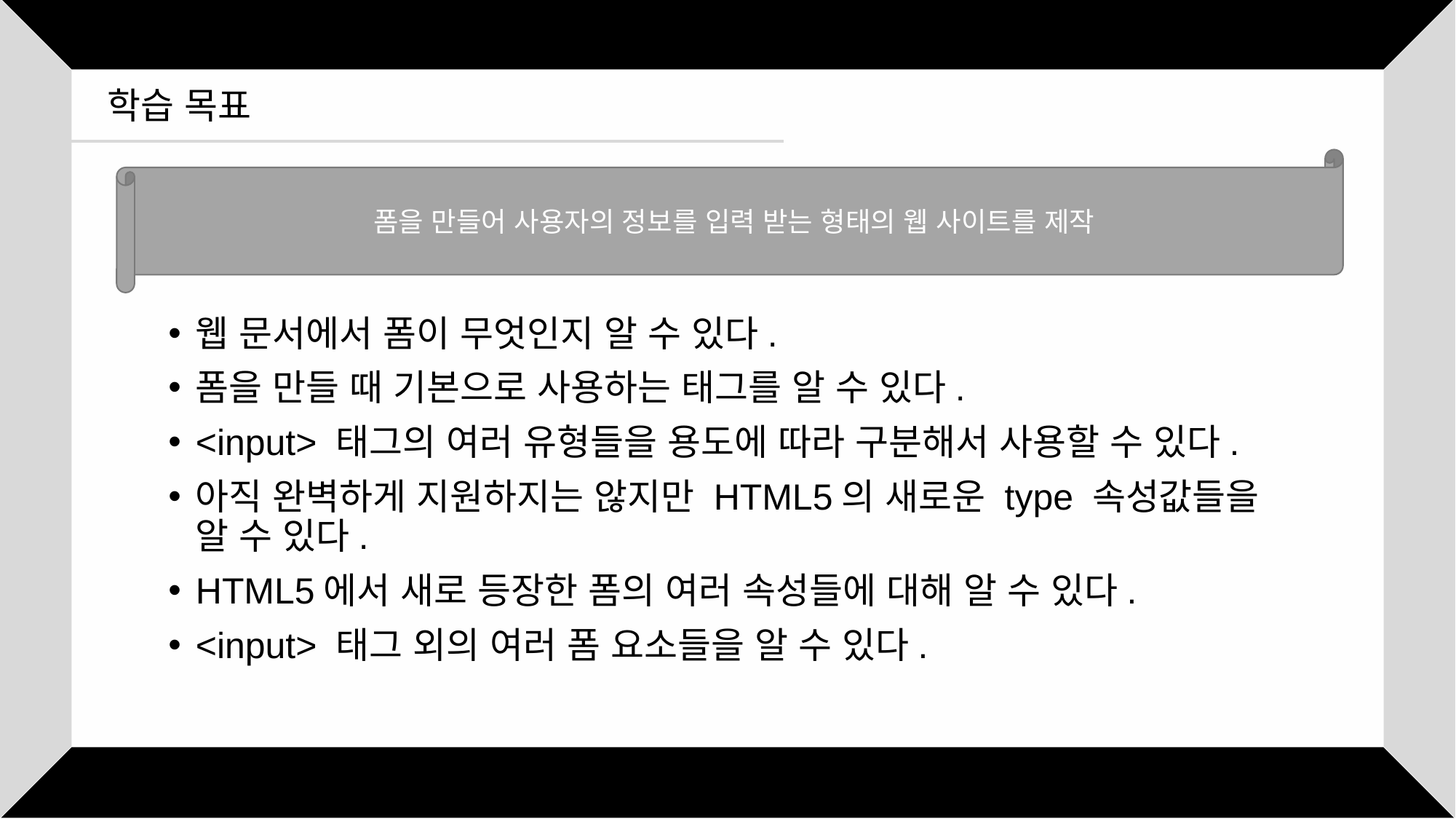

학습 목표
폼을 만들어 사용자의 정보를 입력 받는 형태의 웹 사이트를 제작
웹 문서에서 폼이 무엇인지 알 수 있다.
폼을 만들 때 기본으로 사용하는 태그를 알 수 있다.
<input> 태그의 여러 유형들을 용도에 따라 구분해서 사용할 수 있다.
아직 완벽하게 지원하지는 않지만 HTML5의 새로운 type 속성값들을 알 수 있다.
HTML5에서 새로 등장한 폼의 여러 속성들에 대해 알 수 있다.
<input> 태그 외의 여러 폼 요소들을 알 수 있다.